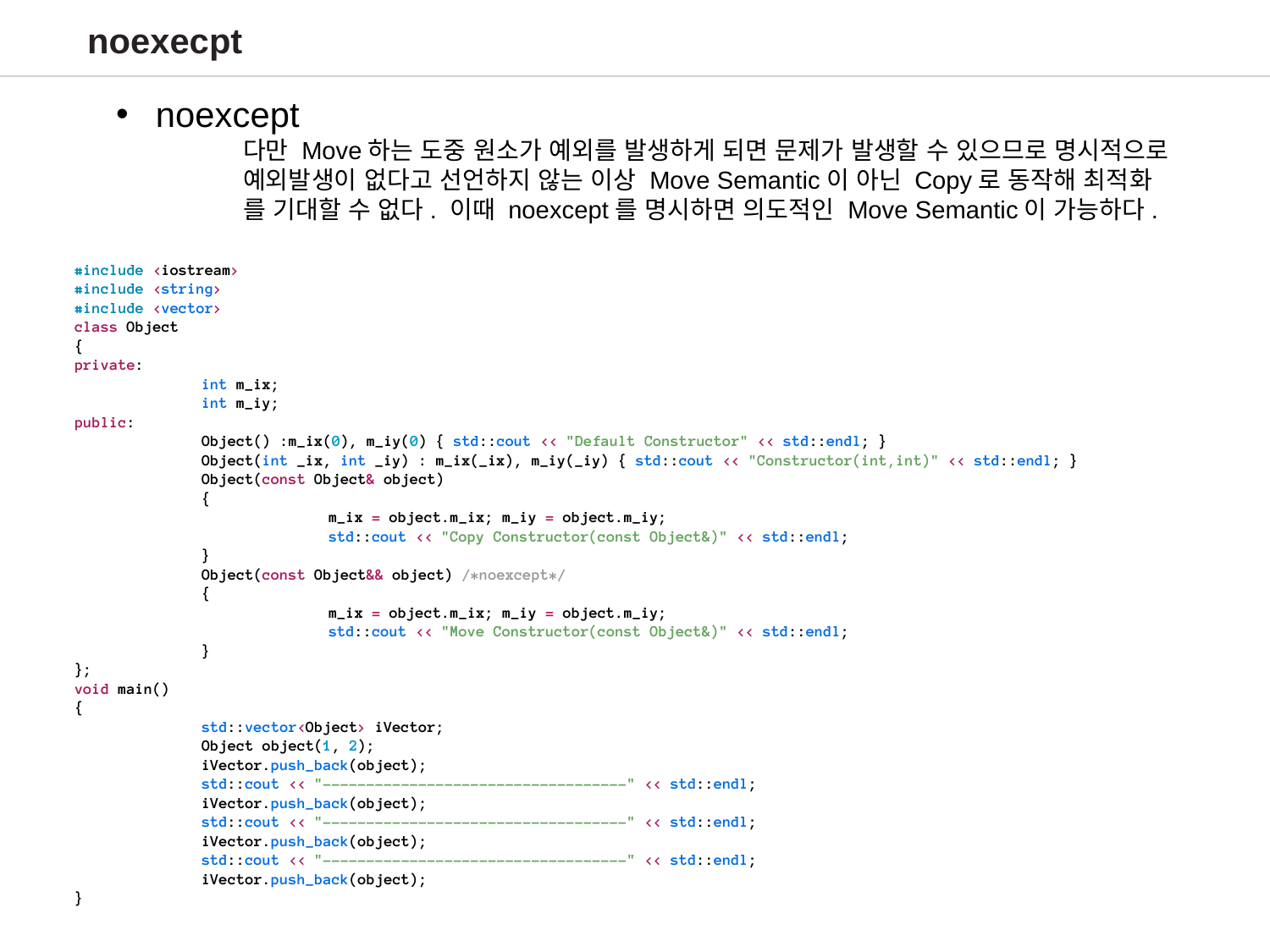

noexecpt
noexcept
	다만 Move하는 도중 원소가 예외를 발생하게 되면 문제가 발생할 수 있으므로 명시적으로
	예외발생이 없다고 선언하지 않는 이상 Move Semantic이 아닌 Copy로 동작해 최적화
	를 기대할 수 없다. 이때 noexcept를 명시하면 의도적인 Move Semantic이 가능하다.
#include <iostream>
#include <string>
#include <vector>
class Object
{
private:
	int m_ix;
	int m_iy;
public:
	Object() :m_ix(0), m_iy(0) { std::cout << "Default Constructor" << std::endl; }
	Object(int _ix, int _iy) : m_ix(_ix), m_iy(_iy) { std::cout << "Constructor(int,int)" << std::endl; }
	Object(const Object& object)
	{
		m_ix = object.m_ix; m_iy = object.m_iy;
		std::cout << "Copy Constructor(const Object&)" << std::endl;
	}
	Object(const Object&& object) /*noexcept*/
	{
		m_ix = object.m_ix; m_iy = object.m_iy;
		std::cout << "Move Constructor(const Object&)" << std::endl;
	}
};
void main()
{
	std::vector<Object> iVector;
	Object object(1, 2);
	iVector.push_back(object);
	std::cout << "-----------------------------------" << std::endl;
	iVector.push_back(object);
	std::cout << "-----------------------------------" << std::endl;
	iVector.push_back(object);
	std::cout << "-----------------------------------" << std::endl;
	iVector.push_back(object);
}